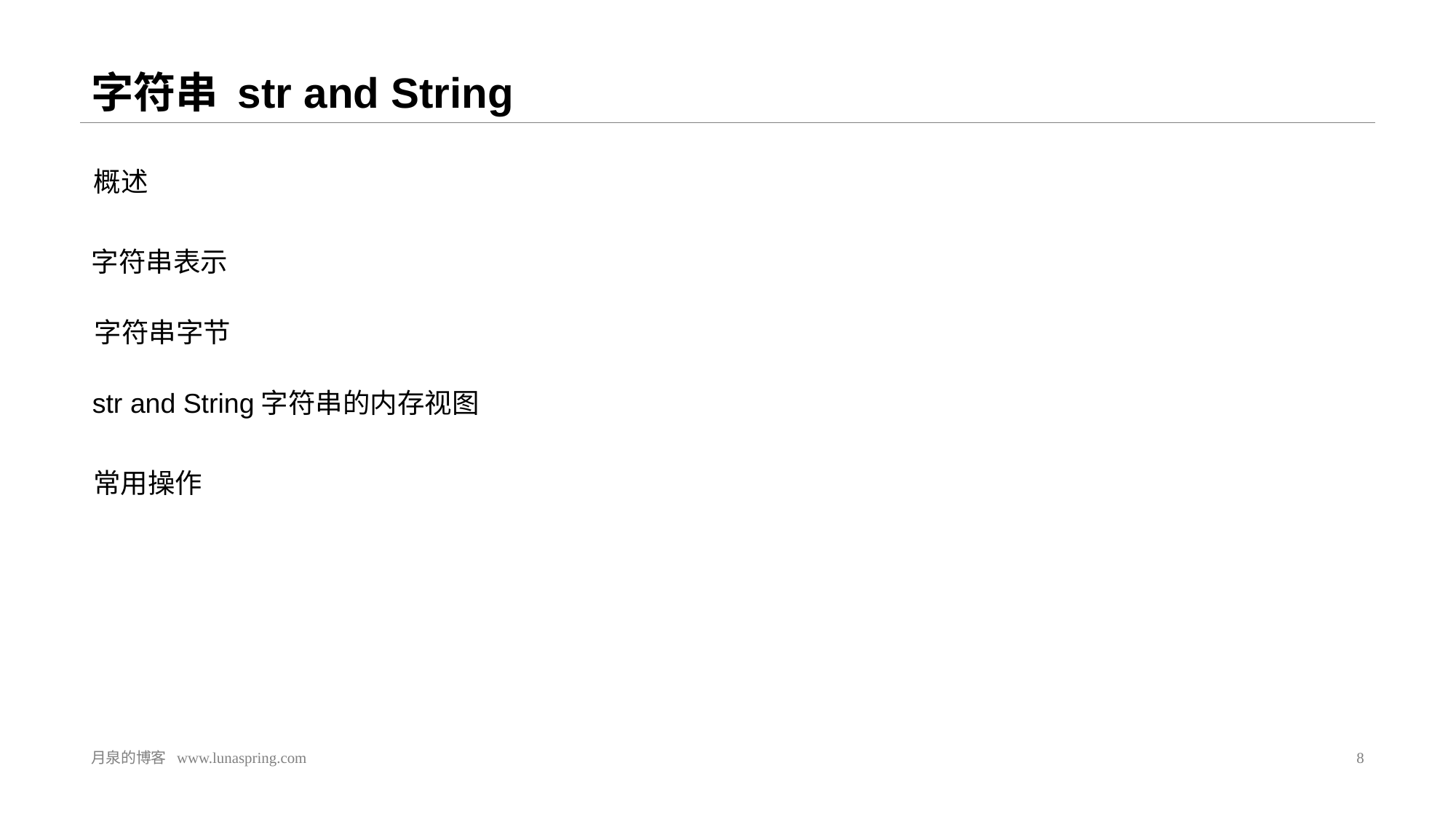

# 字符串 str and String
概述
字符串表示
字符串字节
str and String字符串的内存视图
常用操作
月泉的博客  www.lunaspring.com
8